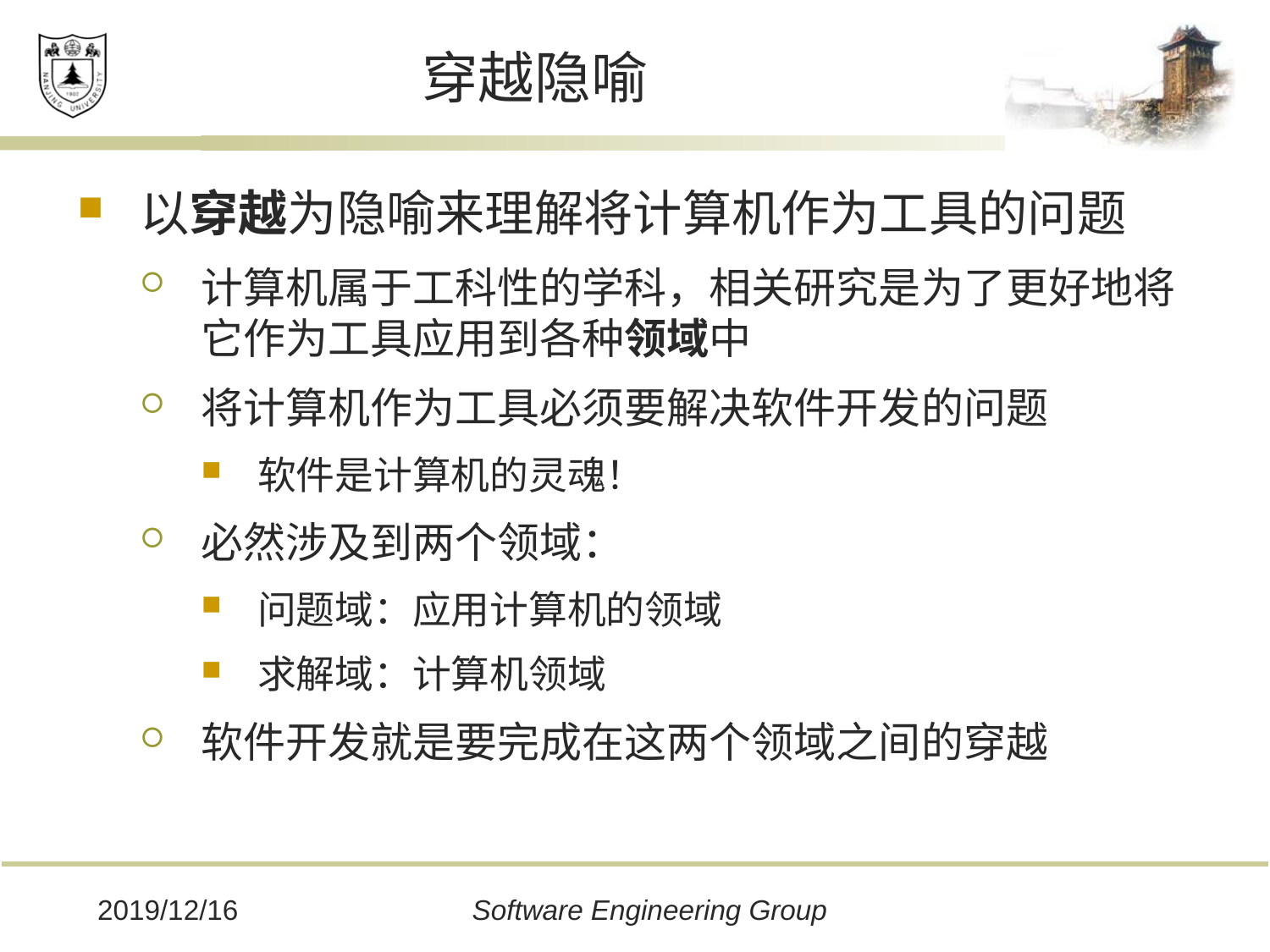

# 穿越隐喻
以穿越为隐喻来理解将计算机作为工具的问题
计算机属于工科性的学科，相关研究是为了更好地将它作为工具应用到各种领域中
将计算机作为工具必须要解决软件开发的问题
软件是计算机的灵魂！
必然涉及到两个领域：
问题域：应用计算机的领域
求解域：计算机领域
软件开发就是要完成在这两个领域之间的穿越

2019/12/16
Software Engineering Group